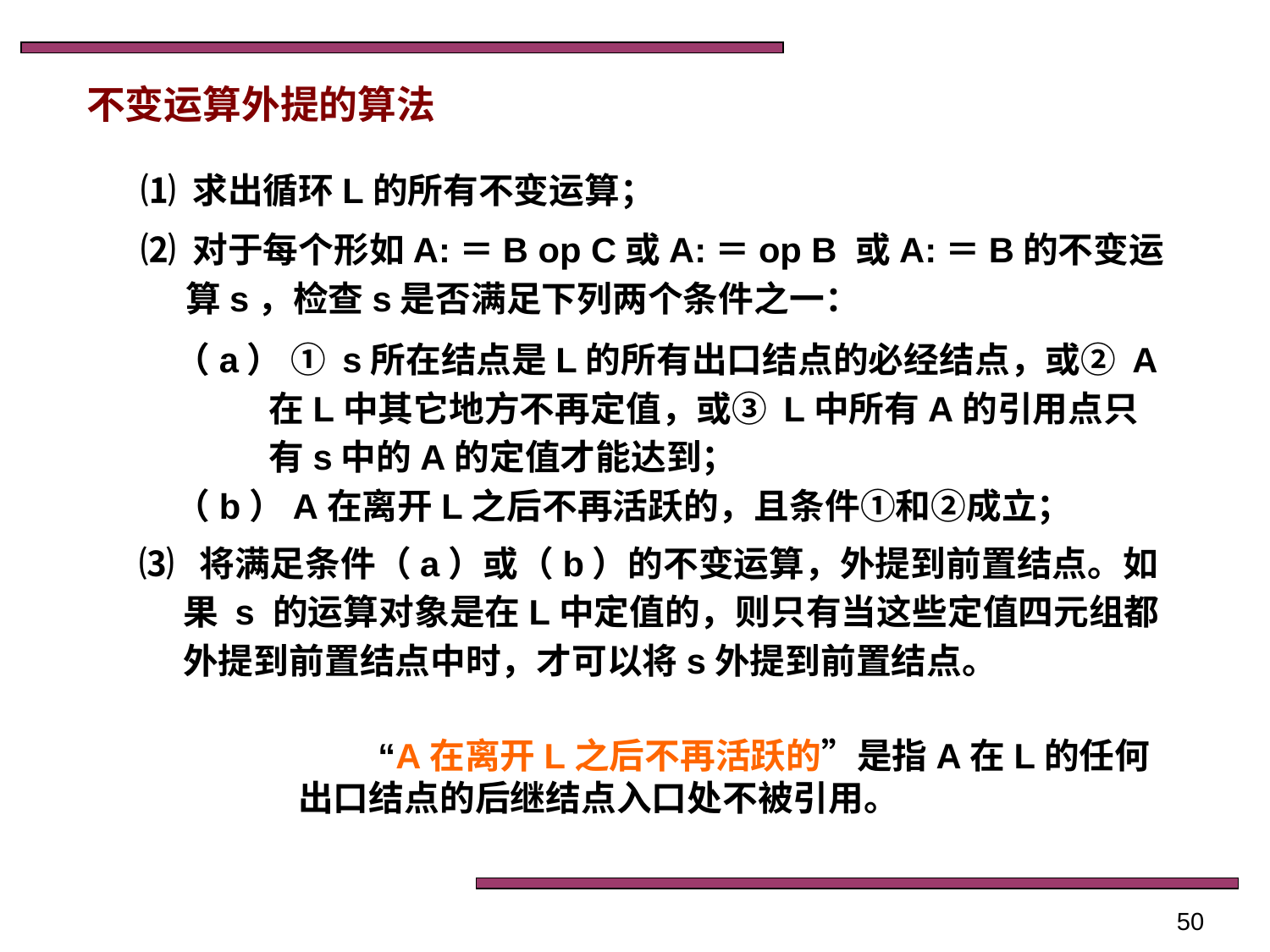

不变运算外提的算法
⑴ 求出循环L的所有不变运算；
⑵ 对于每个形如A:＝B op C或A:＝op B 或A:＝B的不变运算s，检查s是否满足下列两个条件之一：
（a） ① s所在结点是L的所有出口结点的必经结点，或② A在L中其它地方不再定值，或③ L中所有A的引用点只有s中的A的定值才能达到；
（b）A在离开L之后不再活跃的，且条件①和②成立；
⑶  将满足条件（a）或（b）的不变运算，外提到前置结点。如果 s 的运算对象是在L中定值的，则只有当这些定值四元组都外提到前置结点中时，才可以将s外提到前置结点。
“A在离开L之后不再活跃的”是指A在L的任何出口结点的后继结点入口处不被引用。
50